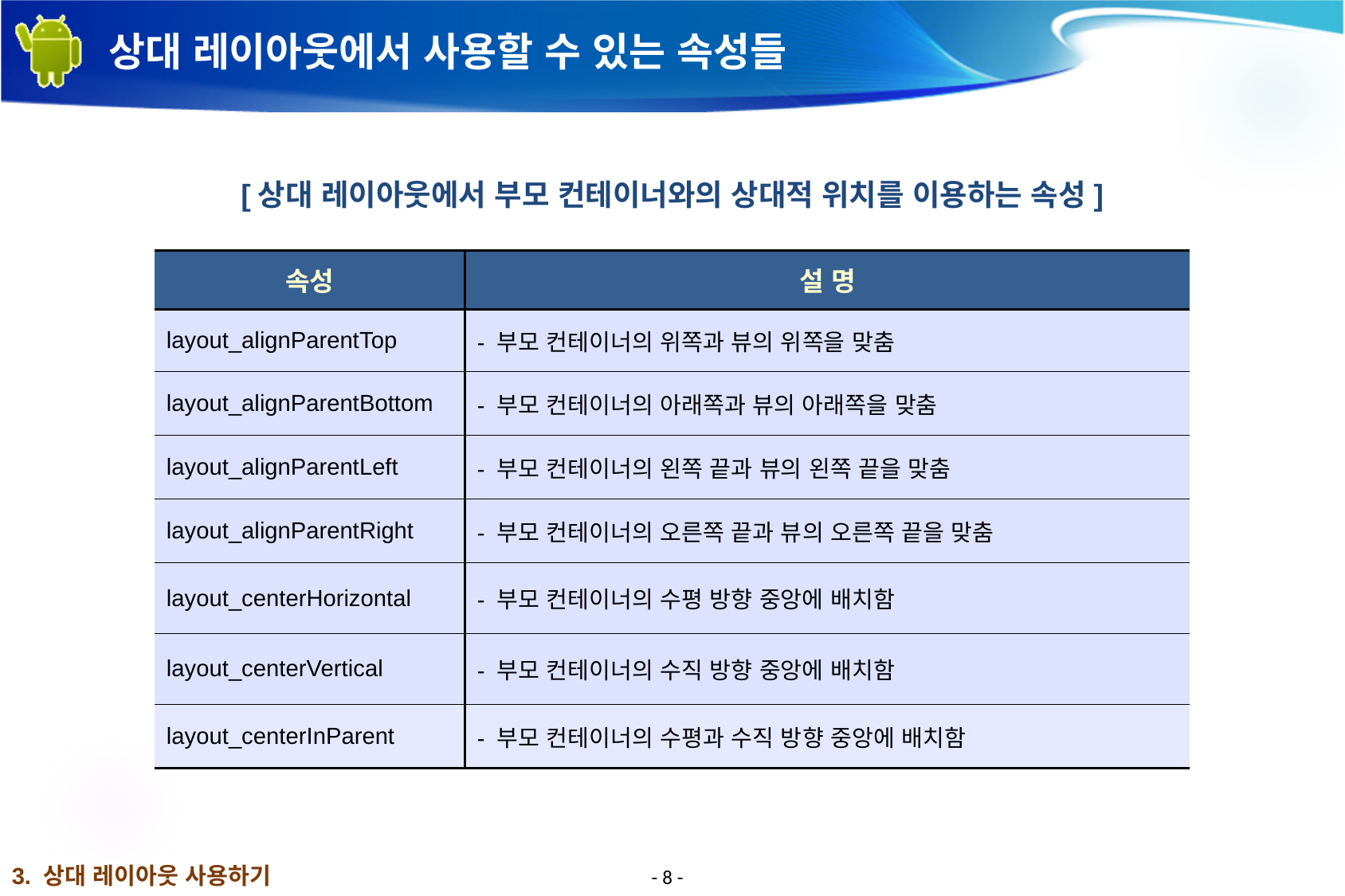

# 상대 레이아웃에서 사용할 수 있는 속성들
[상대 레이아웃에서 부모 컨테이너와의 상대적 위치를 이용하는 속성]
| 속성 | 설 명 |
| --- | --- |
| layout\_alignParentTop | - 부모 컨테이너의 위쪽과 뷰의 위쪽을 맞춤 |
| layout\_alignParentBottom | - 부모 컨테이너의 아래쪽과 뷰의 아래쪽을 맞춤 |
| layout\_alignParentLeft | - 부모 컨테이너의 왼쪽 끝과 뷰의 왼쪽 끝을 맞춤 |
| layout\_alignParentRight | - 부모 컨테이너의 오른쪽 끝과 뷰의 오른쪽 끝을 맞춤 |
| layout\_centerHorizontal | - 부모 컨테이너의 수평 방향 중앙에 배치함 |
| layout\_centerVertical | - 부모 컨테이너의 수직 방향 중앙에 배치함 |
| layout\_centerInParent | - 부모 컨테이너의 수평과 수직 방향 중앙에 배치함 |
3. 상대 레이아웃 사용하기